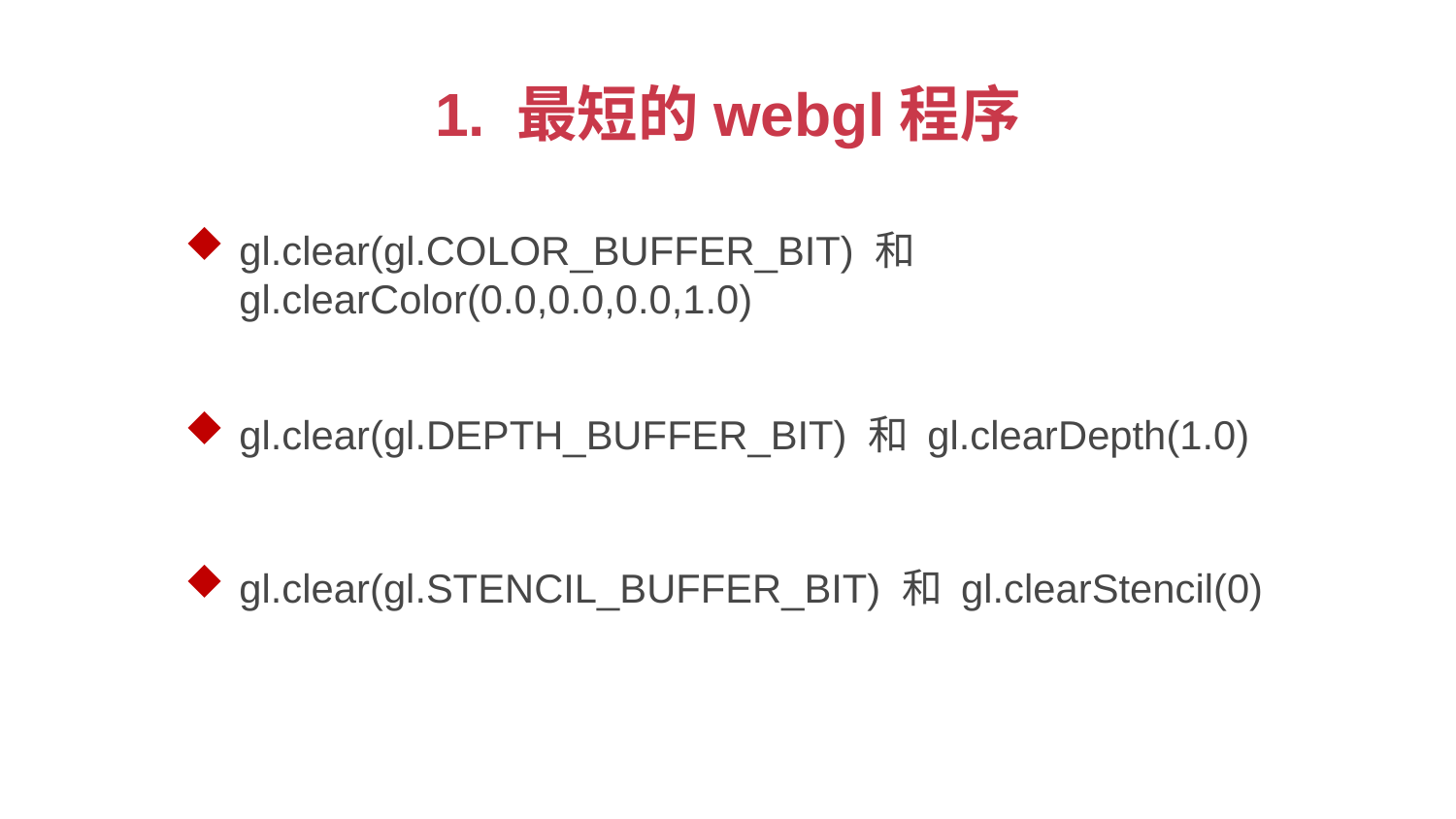

1. 最短的webgl程序
gl.clear(gl.COLOR_BUFFER_BIT) 和 gl.clearColor(0.0,0.0,0.0,1.0)
gl.clear(gl.DEPTH_BUFFER_BIT) 和 gl.clearDepth(1.0)
gl.clear(gl.STENCIL_BUFFER_BIT) 和 gl.clearStencil(0)